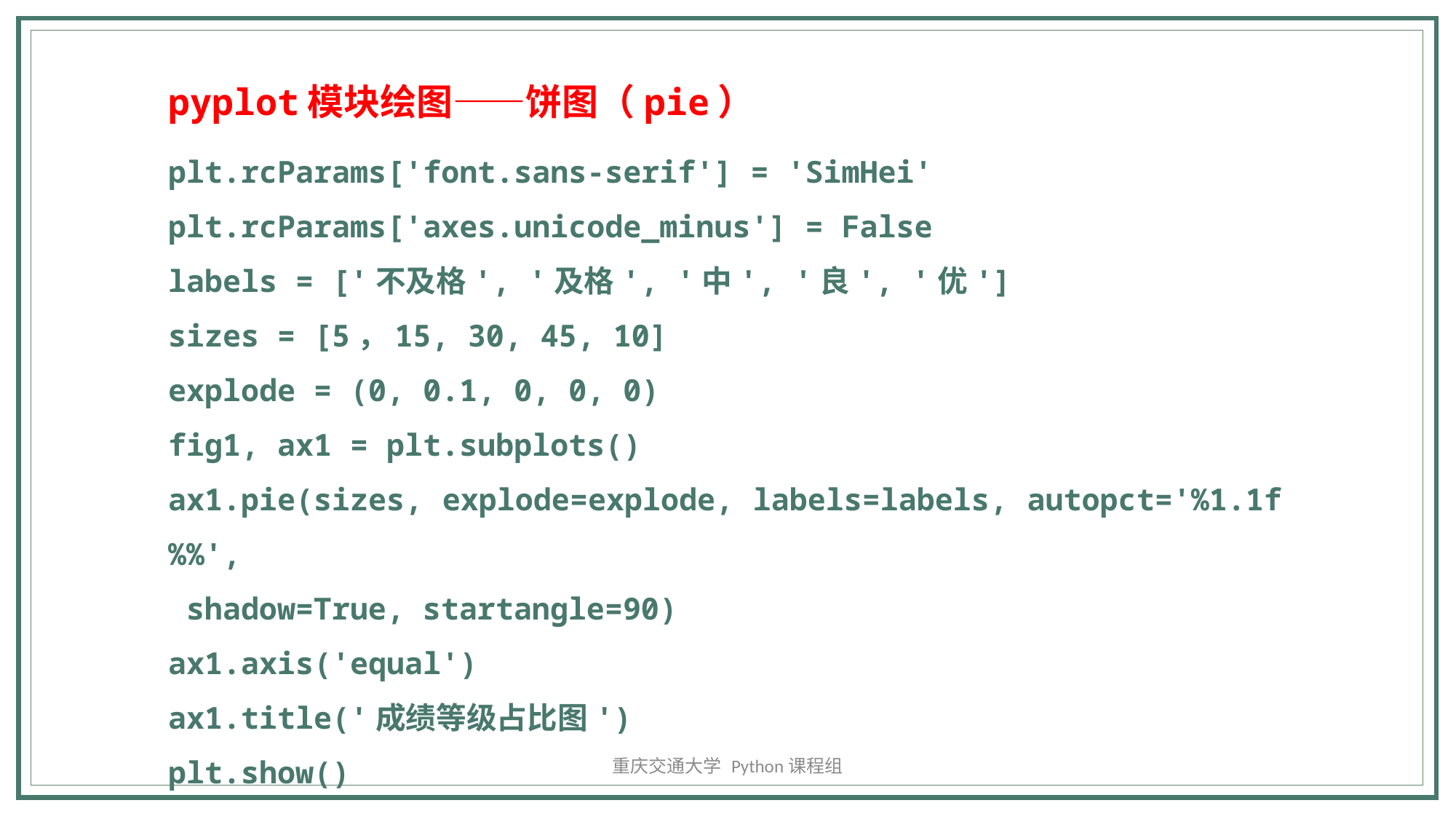

pyplot模块绘图——饼图（pie）
plt.rcParams['font.sans-serif'] = 'SimHei'
plt.rcParams['axes.unicode_minus'] = False
labels = ['不及格', '及格', '中', '良', '优']
sizes = [5，15, 30, 45, 10]
explode = (0, 0.1, 0, 0, 0)
fig1, ax1 = plt.subplots()
ax1.pie(sizes, explode=explode, labels=labels, autopct='%1.1f%%',
 shadow=True, startangle=90)
ax1.axis('equal')
ax1.title('成绩等级占比图')
plt.show()
重庆交通大学 Python课程组